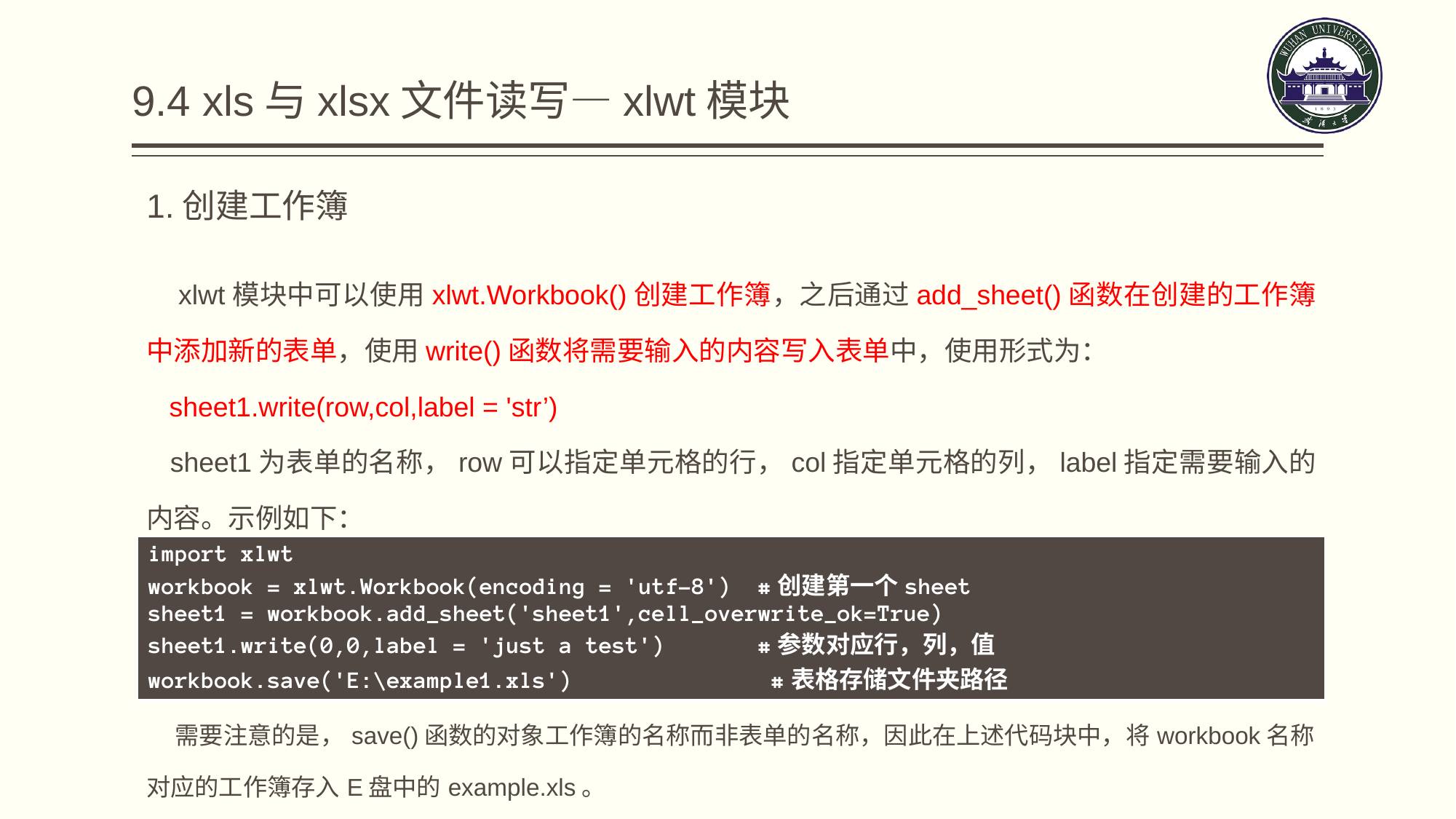

9.4 xls与xlsx文件读写—xlwt模块
1.创建工作簿
    xlwt模块中可以使用xlwt.Workbook()创建工作簿，之后通过add_sheet()函数在创建的工作簿中添加新的表单，使用write()函数将需要输入的内容写入表单中，使用形式为：
   sheet1.write(row,col,label = 'str’)
   sheet1为表单的名称，row可以指定单元格的行，col指定单元格的列，label指定需要输入的内容。示例如下：
| import xlwt workbook = xlwt.Workbook(encoding = 'utf-8') #创建第一个sheet sheet1 = workbook.add\_sheet('sheet1',cell\_overwrite\_ok=True) sheet1.write(0,0,label = 'just a test') #参数对应行，列，值 workbook.save('E:\example1.xls') #表格存储文件夹路径 |
| --- |
    需要注意的是，save()函数的对象工作簿的名称而非表单的名称，因此在上述代码块中，将workbook名称对应的工作簿存入E盘中的example.xls。